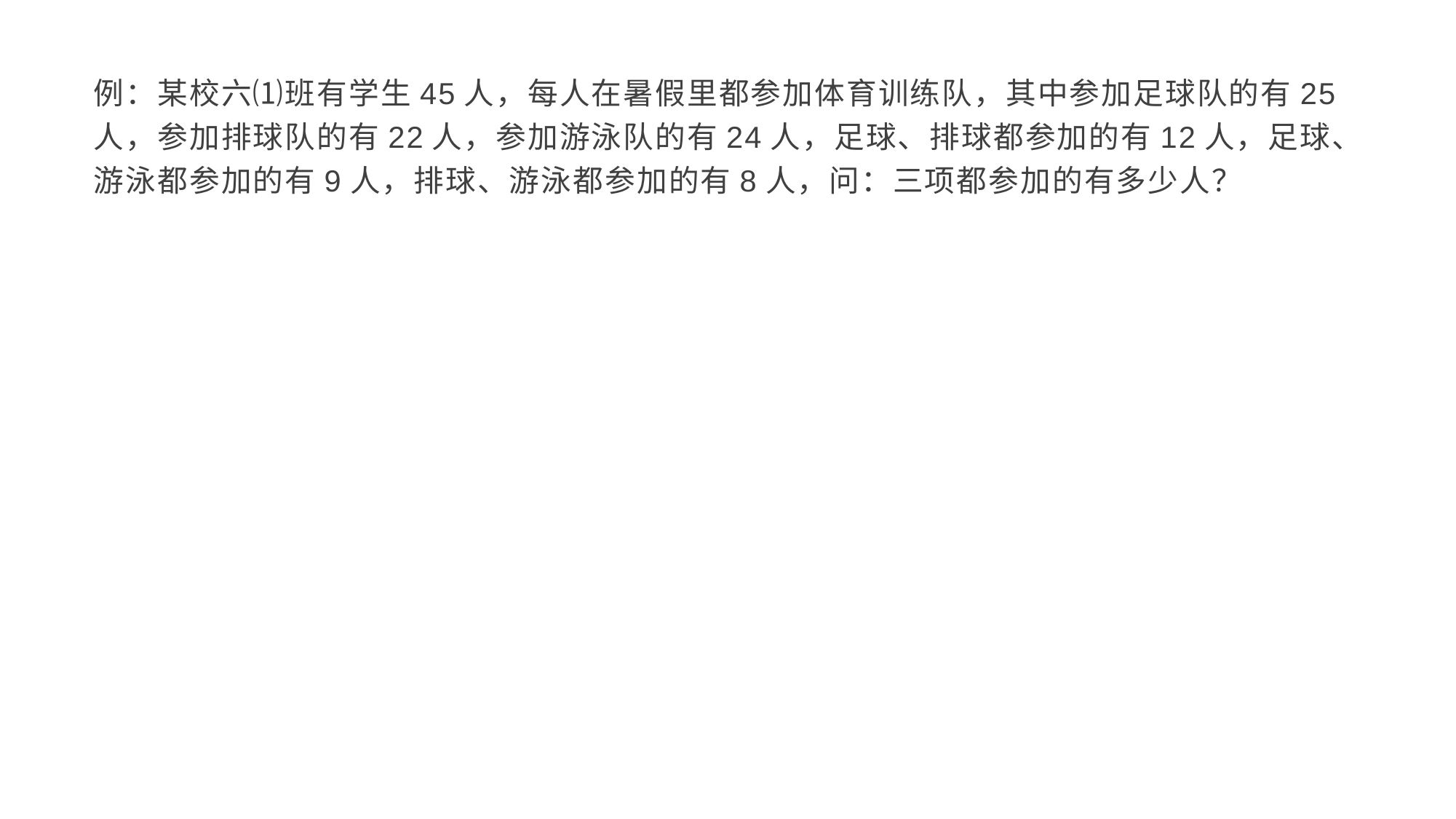

例：某校六⑴班有学生45人，每人在暑假里都参加体育训练队，其中参加足球队的有25人，参加排球队的有22人，参加游泳队的有24人，足球、排球都参加的有12人，足球、游泳都参加的有9人，排球、游泳都参加的有8人，问：三项都参加的有多少人？